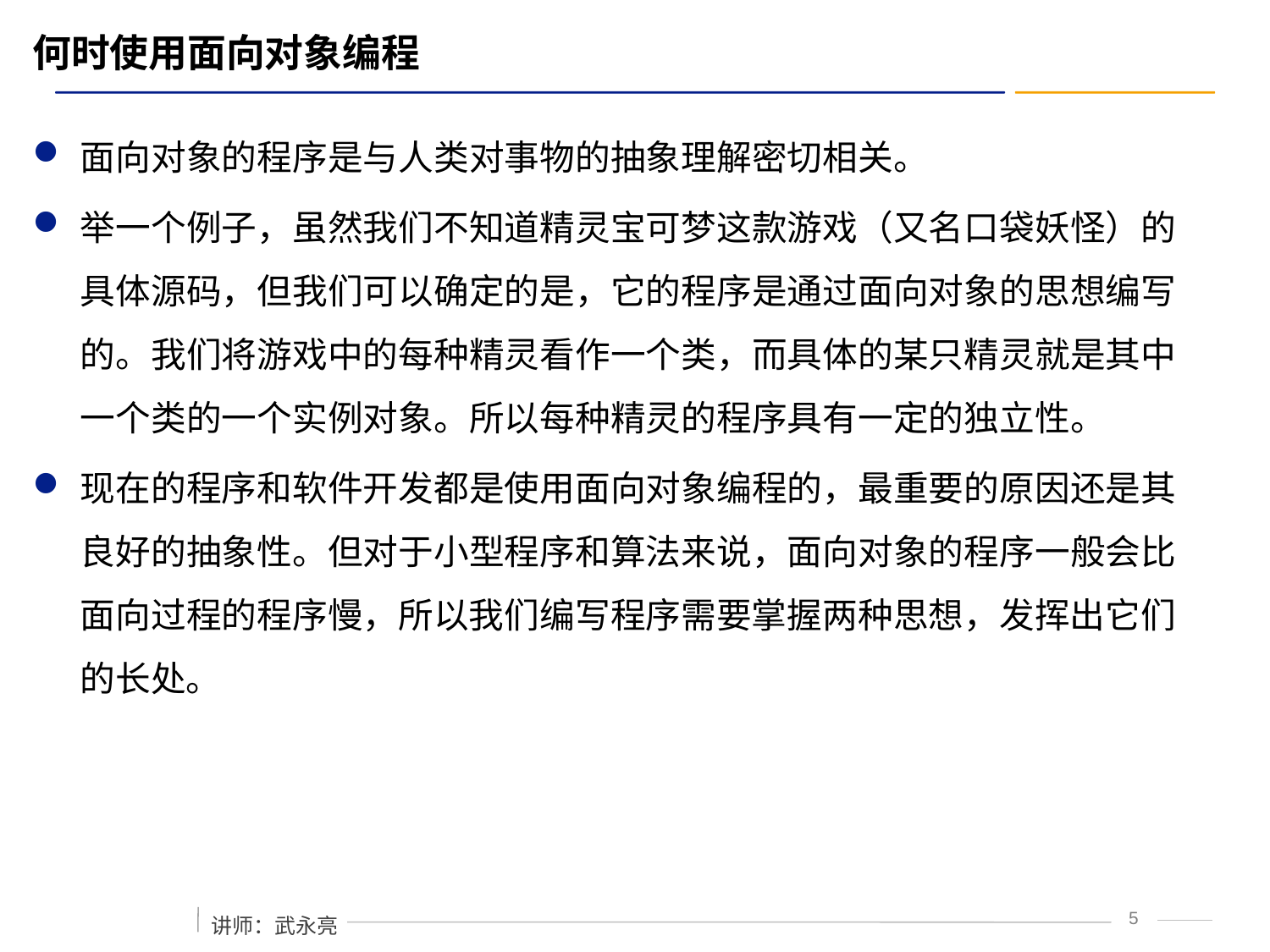

# 何时使用面向对象编程
面向对象的程序是与人类对事物的抽象理解密切相关。
举一个例子，虽然我们不知道精灵宝可梦这款游戏（又名口袋妖怪）的具体源码，但我们可以确定的是，它的程序是通过面向对象的思想编写的。我们将游戏中的每种精灵看作一个类，而具体的某只精灵就是其中一个类的一个实例对象。所以每种精灵的程序具有一定的独立性。
现在的程序和软件开发都是使用面向对象编程的，最重要的原因还是其良好的抽象性。但对于小型程序和算法来说，面向对象的程序一般会比面向过程的程序慢，所以我们编写程序需要掌握两种思想，发挥出它们的长处。